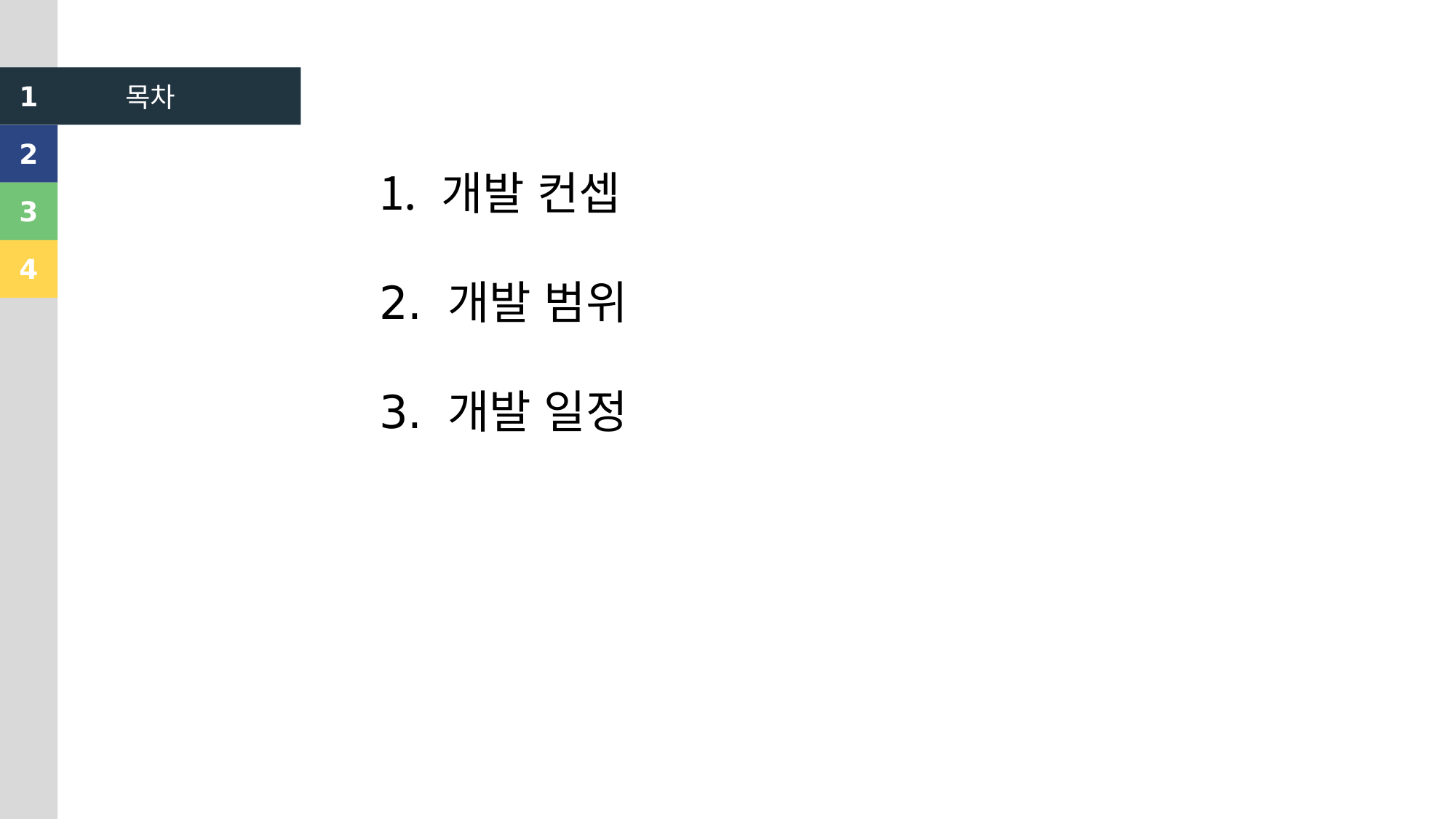

목차
1

2
 개발 컨셉

2. 개발 범위

3. 개발 일정

3

4